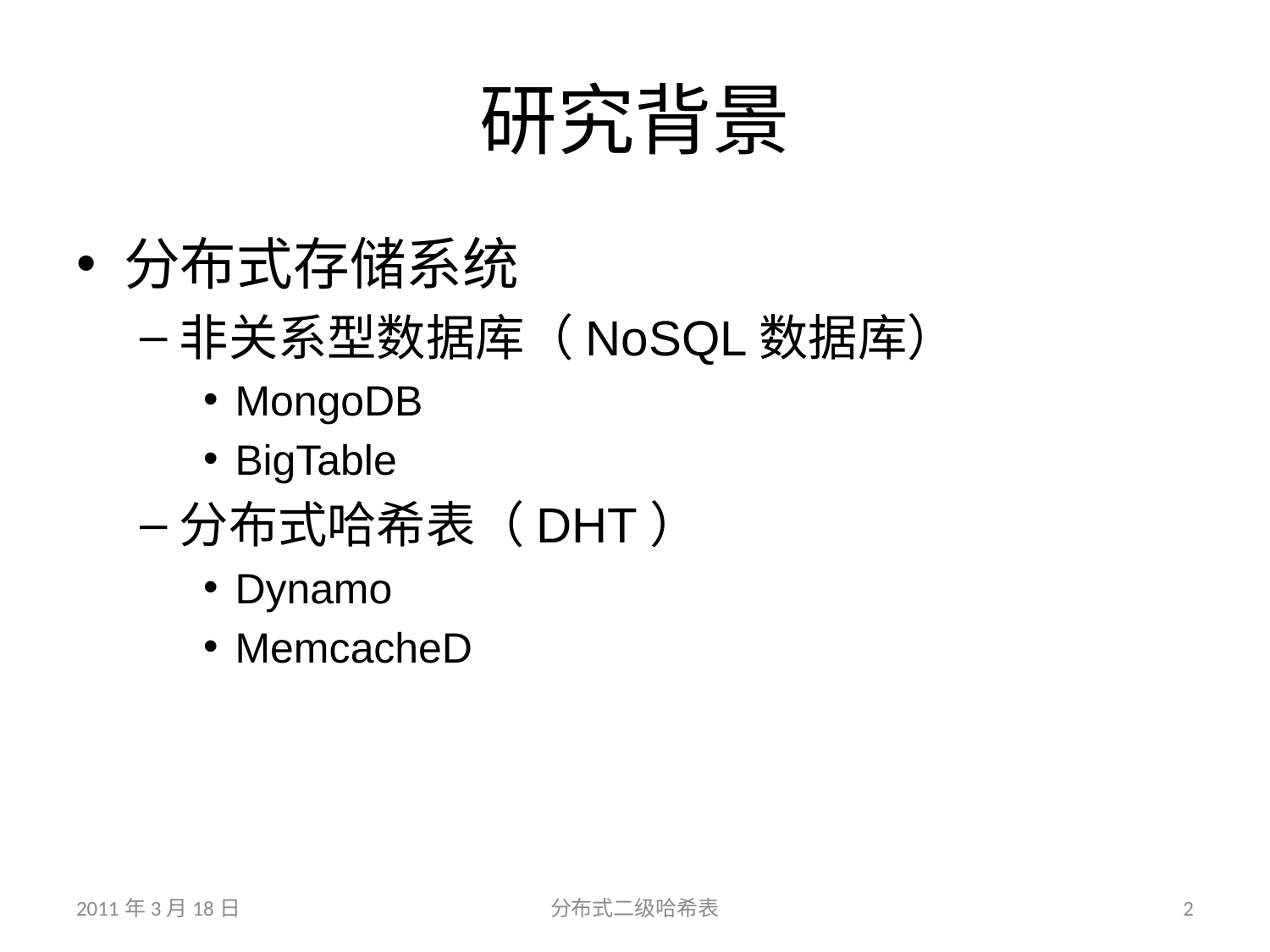

# 研究背景
分布式存储系统
非关系型数据库（NoSQL数据库）
MongoDB
BigTable
分布式哈希表（DHT）
Dynamo
MemcacheD
2011年3月18日
分布式二级哈希表
2